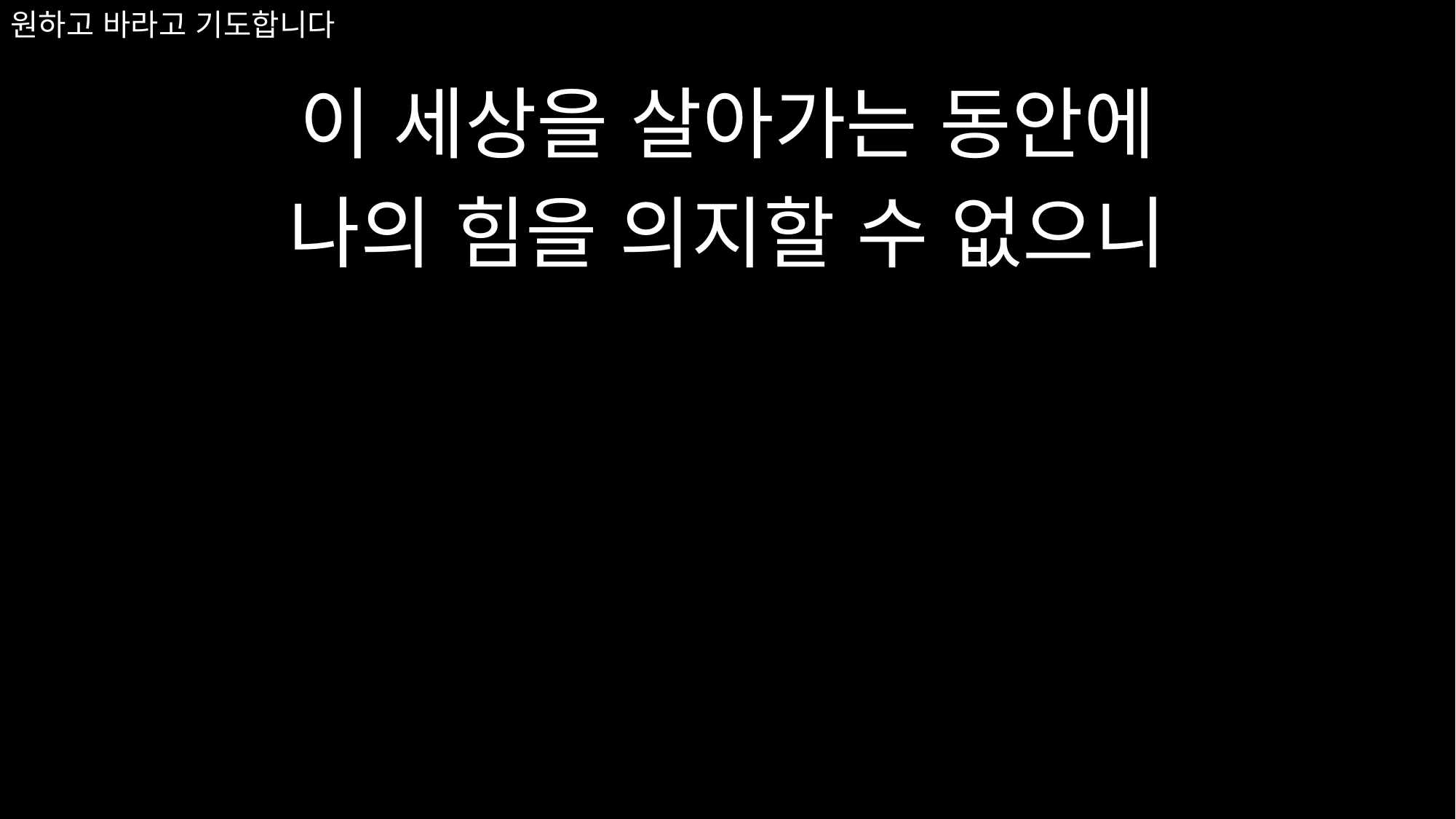

# 원하고 바라고 기도합니다
이 세상을 살아가는 동안에
나의 힘을 의지할 수 없으니